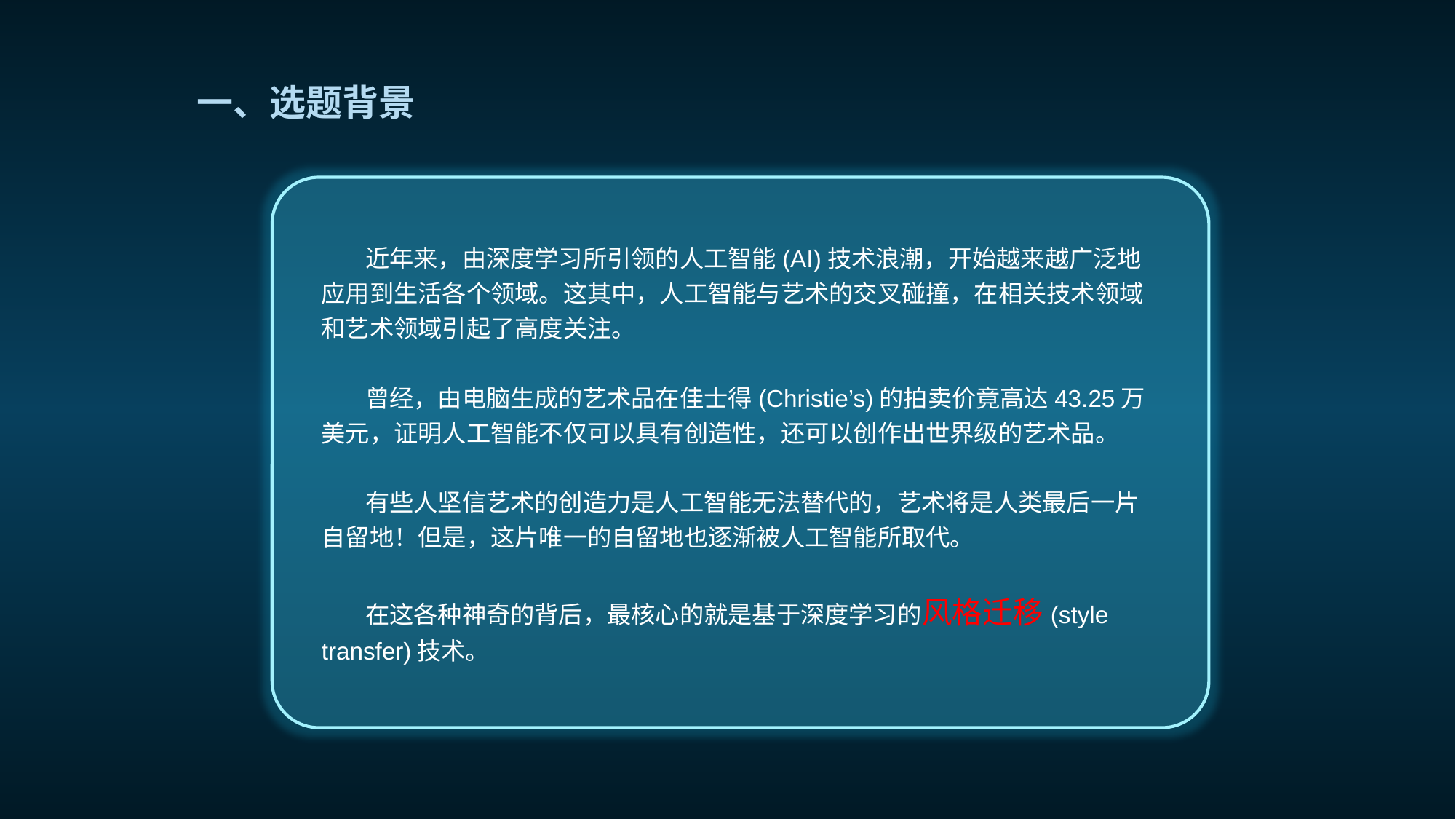

一、选题背景

       近年来，由深度学习所引领的人工智能(AI)技术浪潮，开始越来越广泛地应用到生活各个领域。这其中，人工智能与艺术的交叉碰撞，在相关技术领域和艺术领域引起了高度关注。

       曾经，由电脑生成的艺术品在佳士得(Christie’s)的拍卖价竟高达43.25万美元，证明人工智能不仅可以具有创造性，还可以创作出世界级的艺术品。

       有些人坚信艺术的创造力是人工智能无法替代的，艺术将是人类最后一片自留地！但是，这片唯一的自留地也逐渐被人工智能所取代。

       在这各种神奇的背后，最核心的就是基于深度学习的风格迁移(style transfer)技术。